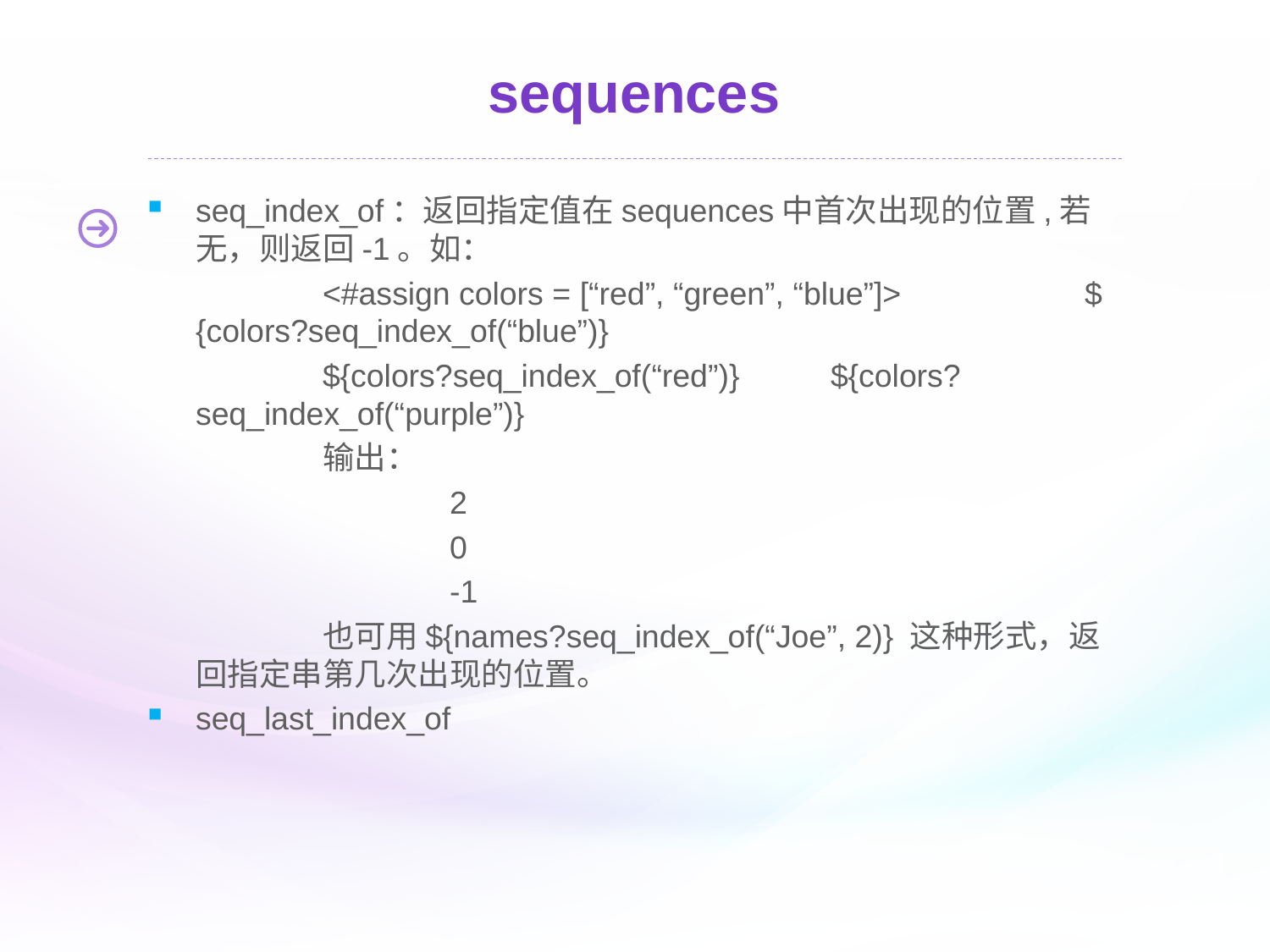

# sequences
seq_index_of：返回指定值在sequences中首次出现的位置,若无，则返回-1。如：
		<#assign colors = [“red”, “green”, “blue”]> 		${colors?seq_index_of(“blue”)}
		${colors?seq_index_of(“red”)} 	${colors?seq_index_of(“purple”)}
		输出：
			2
			0
			-1
		也可用${names?seq_index_of(“Joe”, 2)} 这种形式，返回指定串第几次出现的位置。
seq_last_index_of